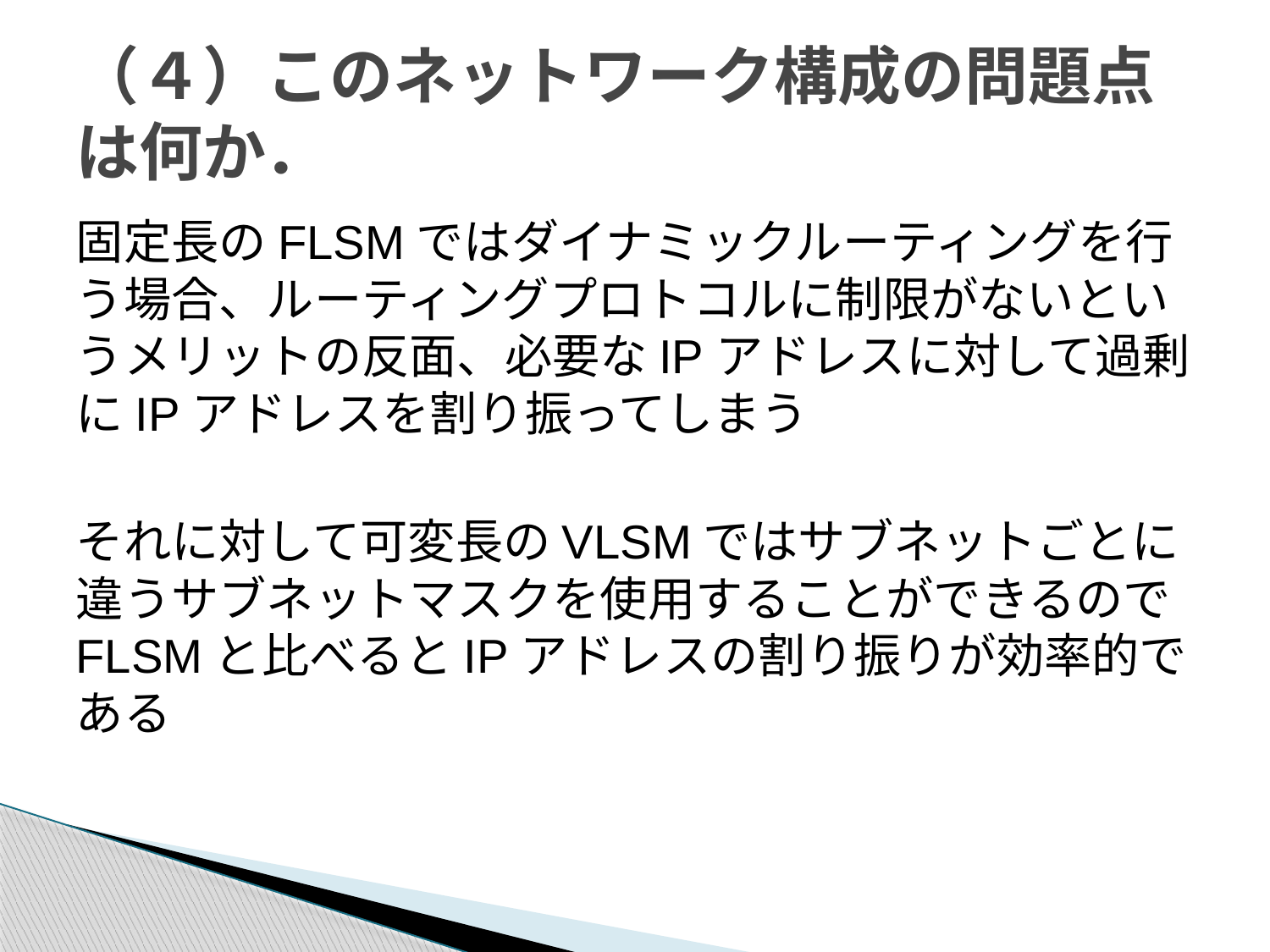

# （４）このネットワーク構成の問題点は何か．
固定長のFLSMではダイナミックルーティングを行う場合、ルーティングプロトコルに制限がないというメリットの反面、必要なIPアドレスに対して過剰にIPアドレスを割り振ってしまう

それに対して可変長のVLSMではサブネットごとに違うサブネットマスクを使用することができるのでFLSMと比べるとIPアドレスの割り振りが効率的である